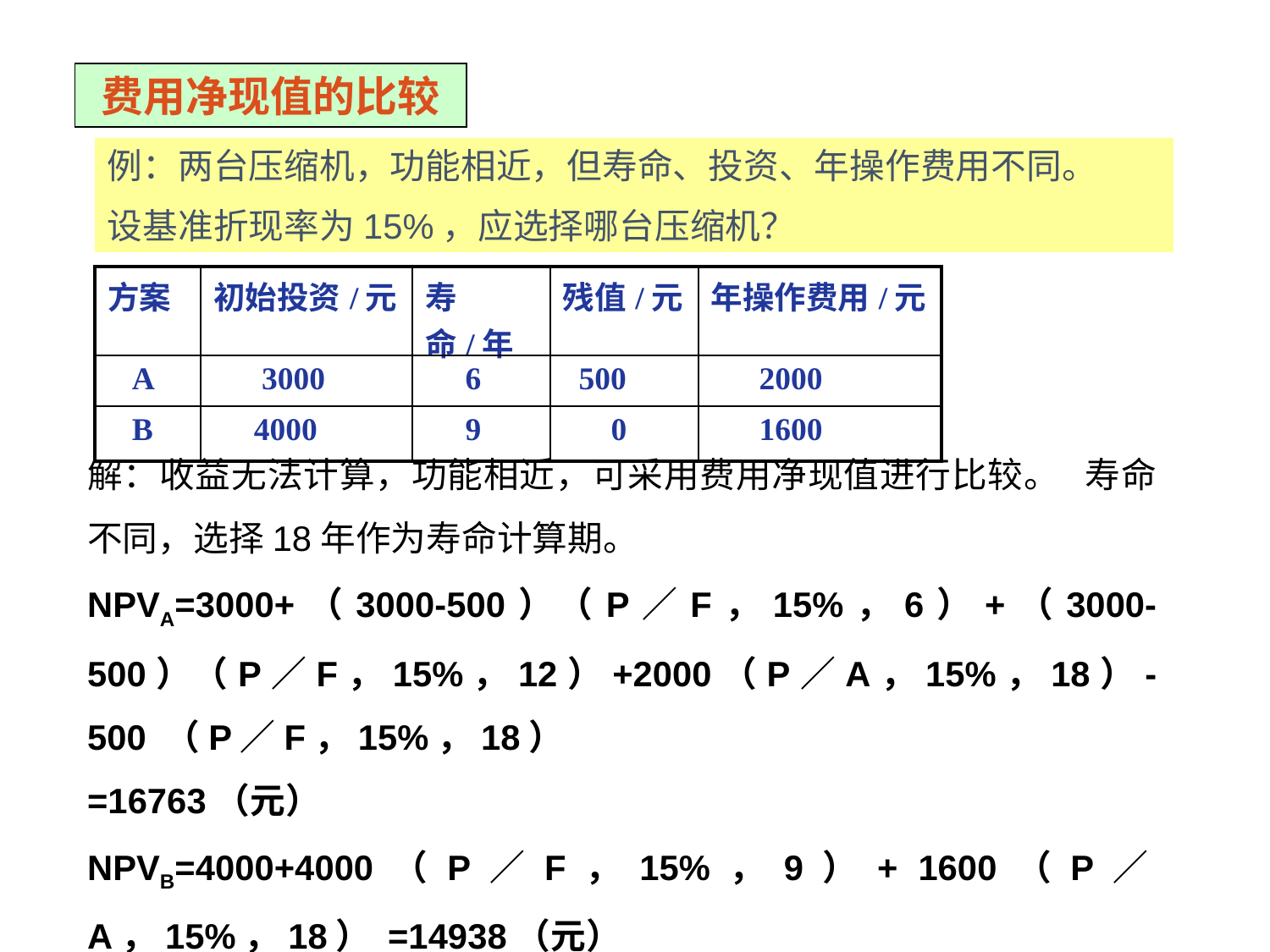

费用净现值的比较
例：两台压缩机，功能相近，但寿命、投资、年操作费用不同。
设基准折现率为15%，应选择哪台压缩机？
| 方案 | 初始投资/元 | 寿命/年 | 残值/元 | 年操作费用/元 |
| --- | --- | --- | --- | --- |
| A | 3000 | 6 | 500 | 2000 |
| B | 4000 | 9 | 0 | 1600 |
解：收益无法计算，功能相近，可采用费用净现值进行比较。   寿命不同，选择18年作为寿命计算期。
NPVA=3000+（3000-500）（P／F，15%，6）+（3000-500）（P／F，15%，12）+2000（P／A，15%，18）-500 （P／F，15%，18）
=16763（元）
NPVB=4000+4000（P／F，15%，9）+ 1600（P／A，15%，18） =14938（元）
费用净现值NPVA> NPVB，应选择压缩机B.